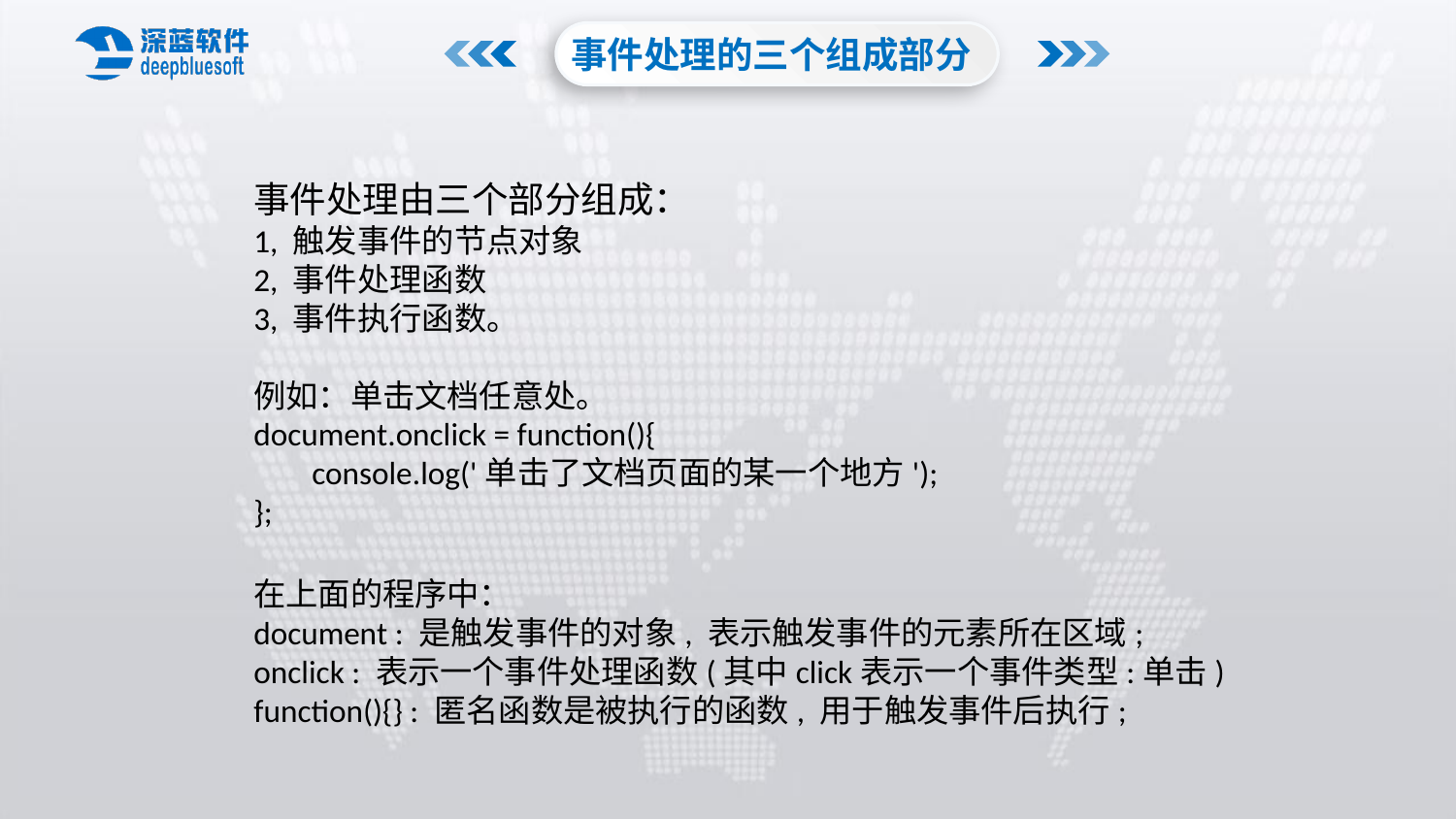

事件处理的三个组成部分

事件处理由三个部分组成：
1, 触发事件的节点对象
2, 事件处理函数
3, 事件执行函数。

例如：单击文档任意处。
document.onclick = function(){
        console.log('单击了文档页面的某一个地方');
};

在上面的程序中：
document : 是触发事件的对象, 表示触发事件的元素所在区域;
onclick : 表示一个事件处理函数(其中click表示一个事件类型:单击)
function(){} : 匿名函数是被执行的函数, 用于触发事件后执行;